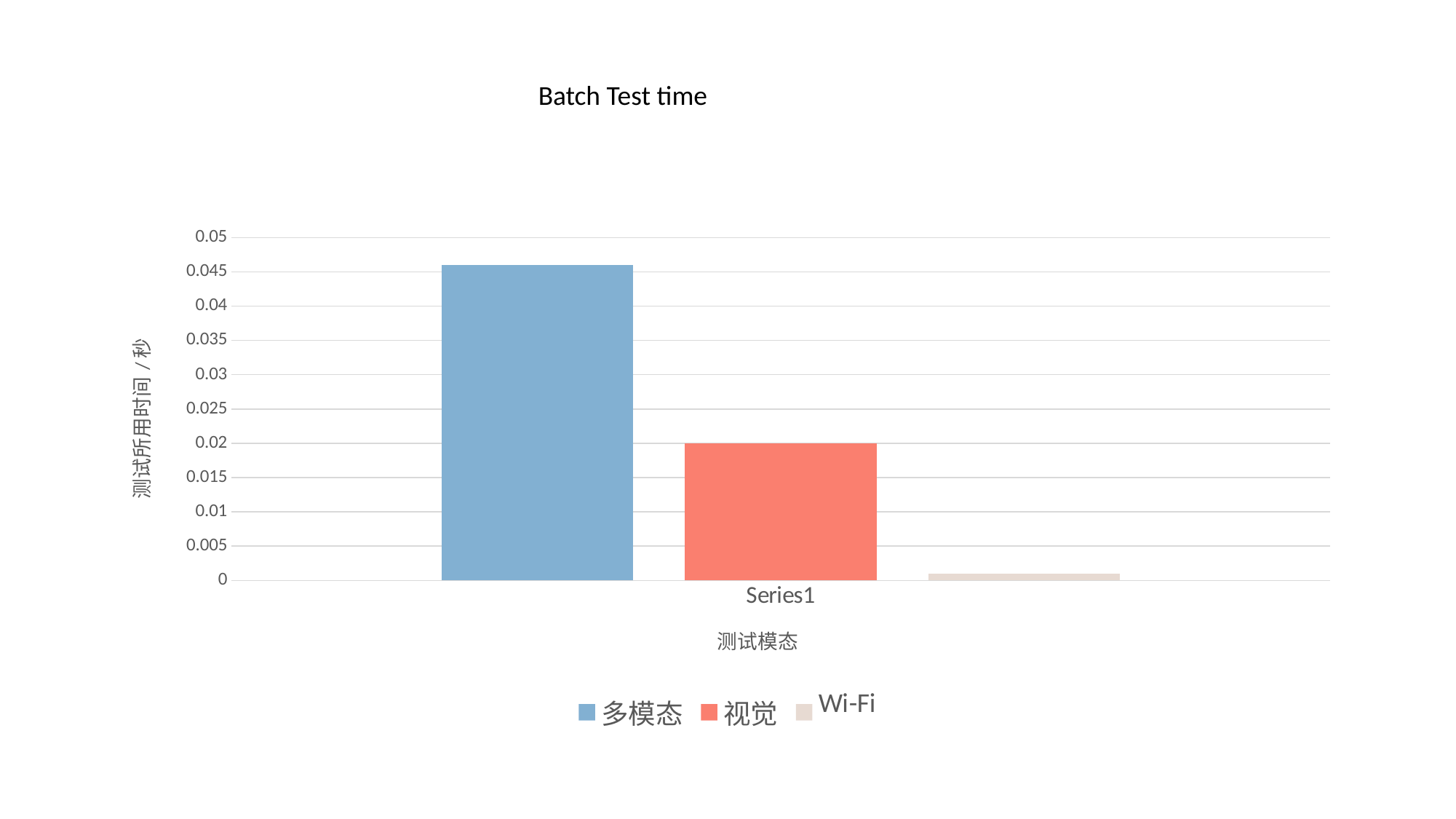

Batch Test time

### Chart

| Category | 多模态 | 视觉 | Wi-Fi |
|---|---|---|---|
|  | 0.046 | 0.02 | 0.001 |